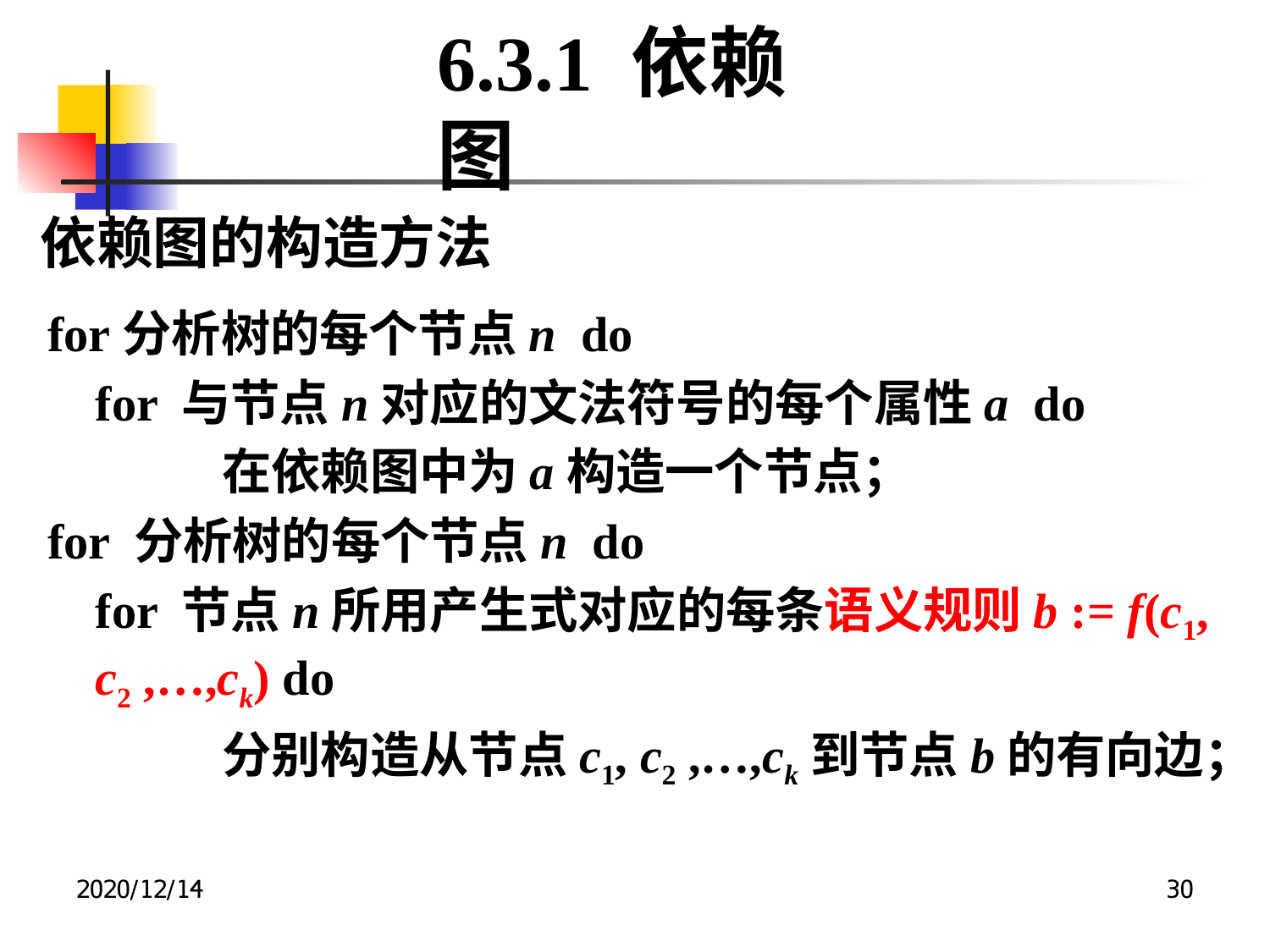

6.3.1 依赖图
依赖图的构造方法
for分析树的每个节点n  do
	for 与节点n对应的文法符号的每个属性a  do
		在依赖图中为a构造一个节点；
for 分析树的每个节点n  do
	for 节点n所用产生式对应的每条语义规则b := f(c1, c2 ,…,ck) do
		分别构造从节点c1, c2 ,…,ck到节点b的有向边；
2020/12/14
30